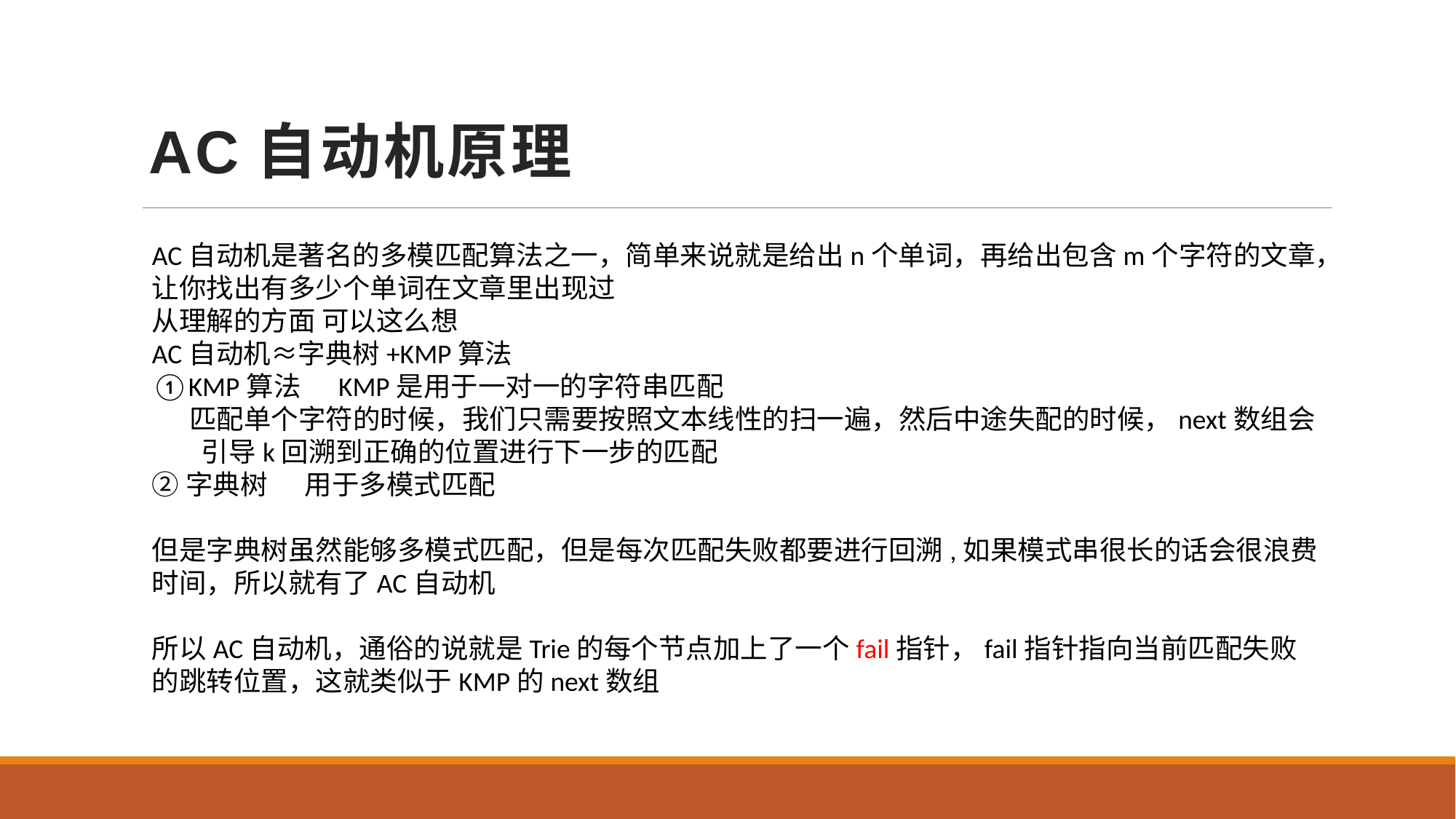

AC自动机原理
AC自动机是著名的多模匹配算法之一，简单来说就是给出n个单词，再给出包含m个字符的文章，让你找出有多少个单词在文章里出现过
从理解的方面 可以这么想
AC自动机≈字典树+KMP算法
①KMP算法     KMP是用于一对一的字符串匹配
     匹配单个字符的时候，我们只需要按照文本线性的扫一遍，然后中途失配的时候，next数组会          引导k回溯到正确的位置进行下一步的匹配
②字典树      用于多模式匹配

但是字典树虽然能够多模式匹配，但是每次匹配失败都要进行回溯,如果模式串很长的话会很浪费时间，所以就有了AC自动机

所以AC自动机，通俗的说就是Trie的每个节点加上了一个fail指针，fail指针指向当前匹配失败的跳转位置，这就类似于KMP的next数组